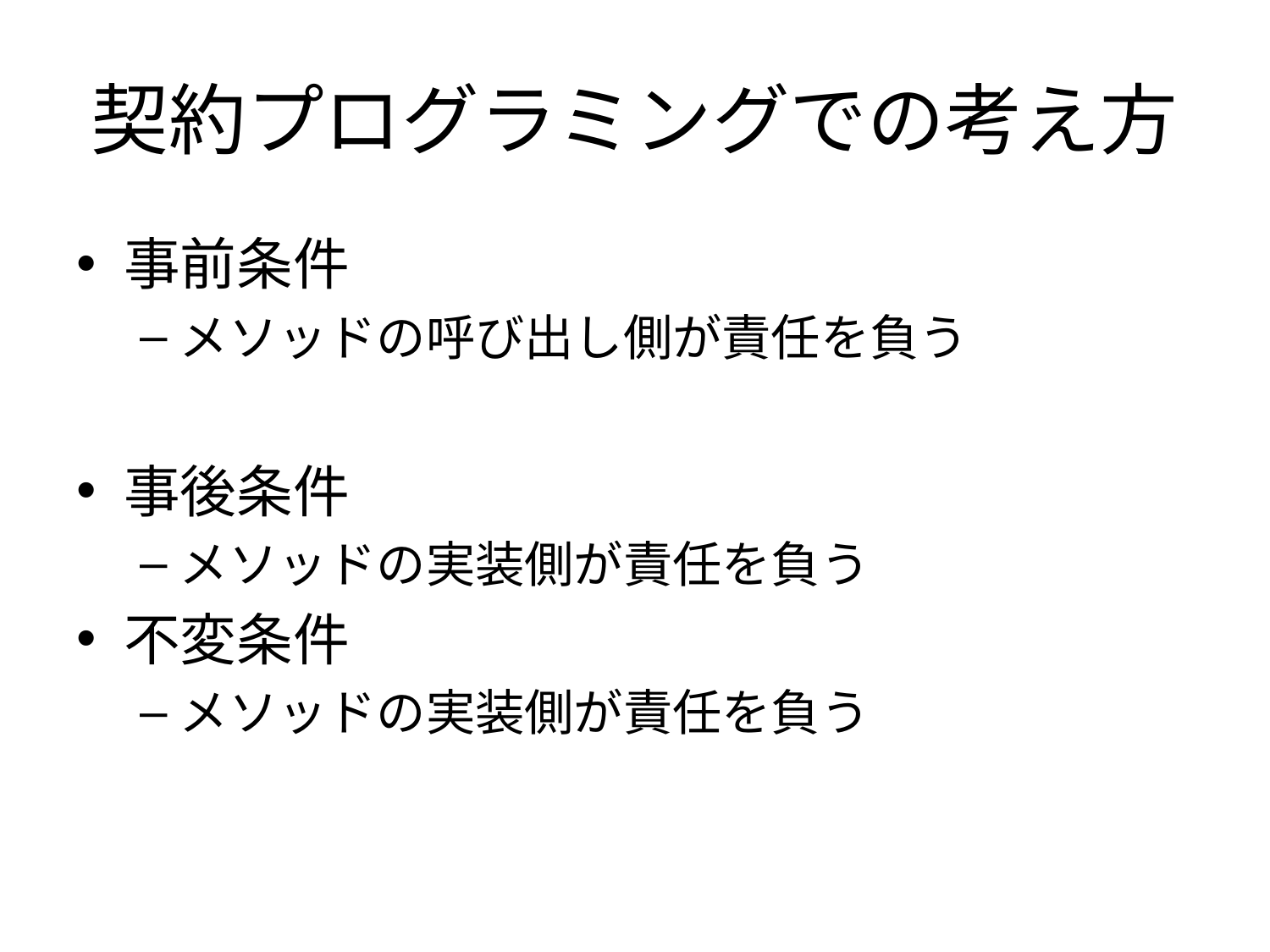

# 契約プログラミングでの考え方
事前条件
メソッドの呼び出し側が責任を負う

事後条件
メソッドの実装側が責任を負う
不変条件
メソッドの実装側が責任を負う